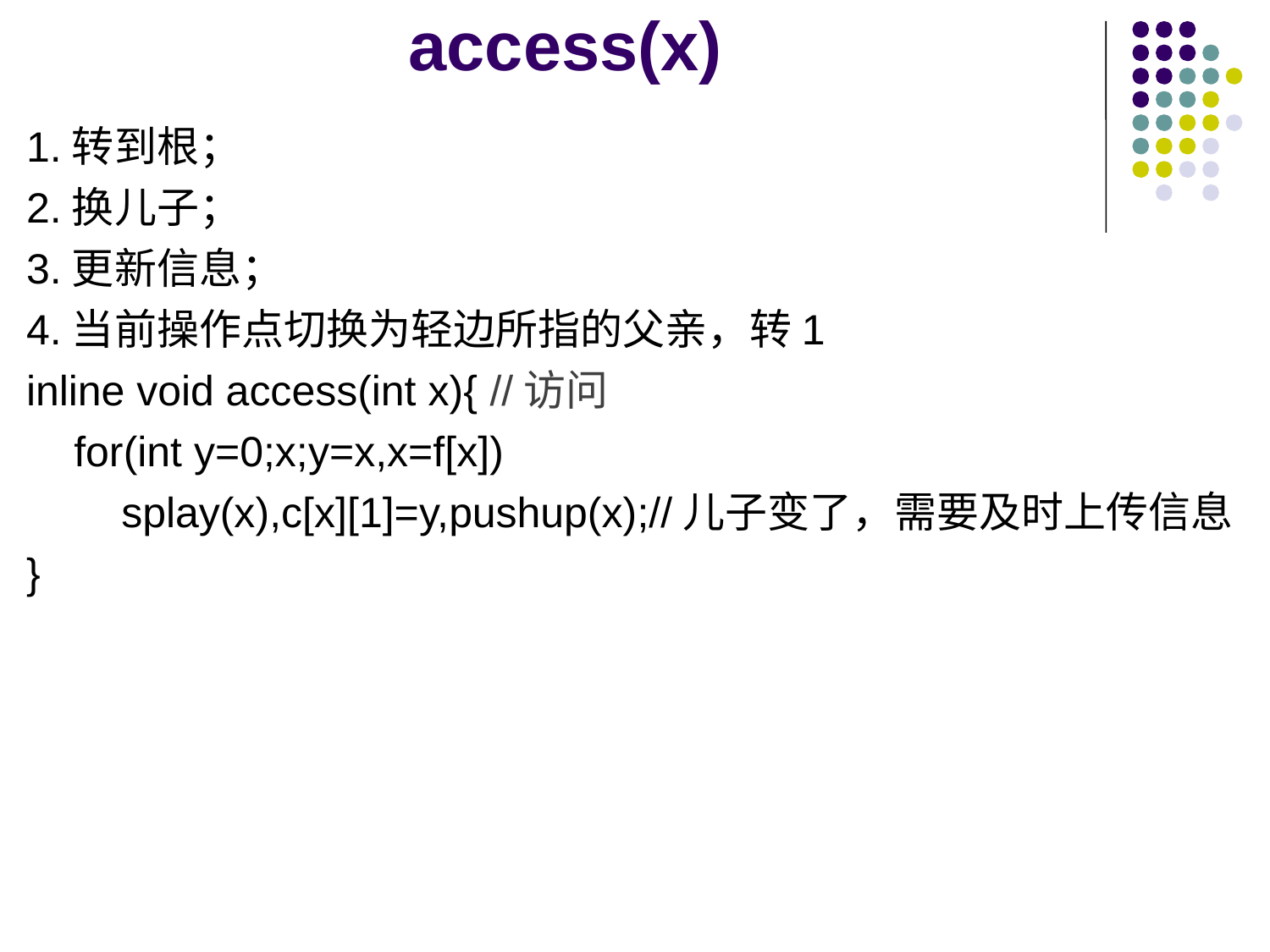

# access(x)
1.转到根；
2.换儿子；
3.更新信息；
4.当前操作点切换为轻边所指的父亲，转1
inline void access(int x){ //访问
    for(int y=0;x;y=x,x=f[x])
        splay(x),c[x][1]=y,pushup(x);//儿子变了，需要及时上传信息
}